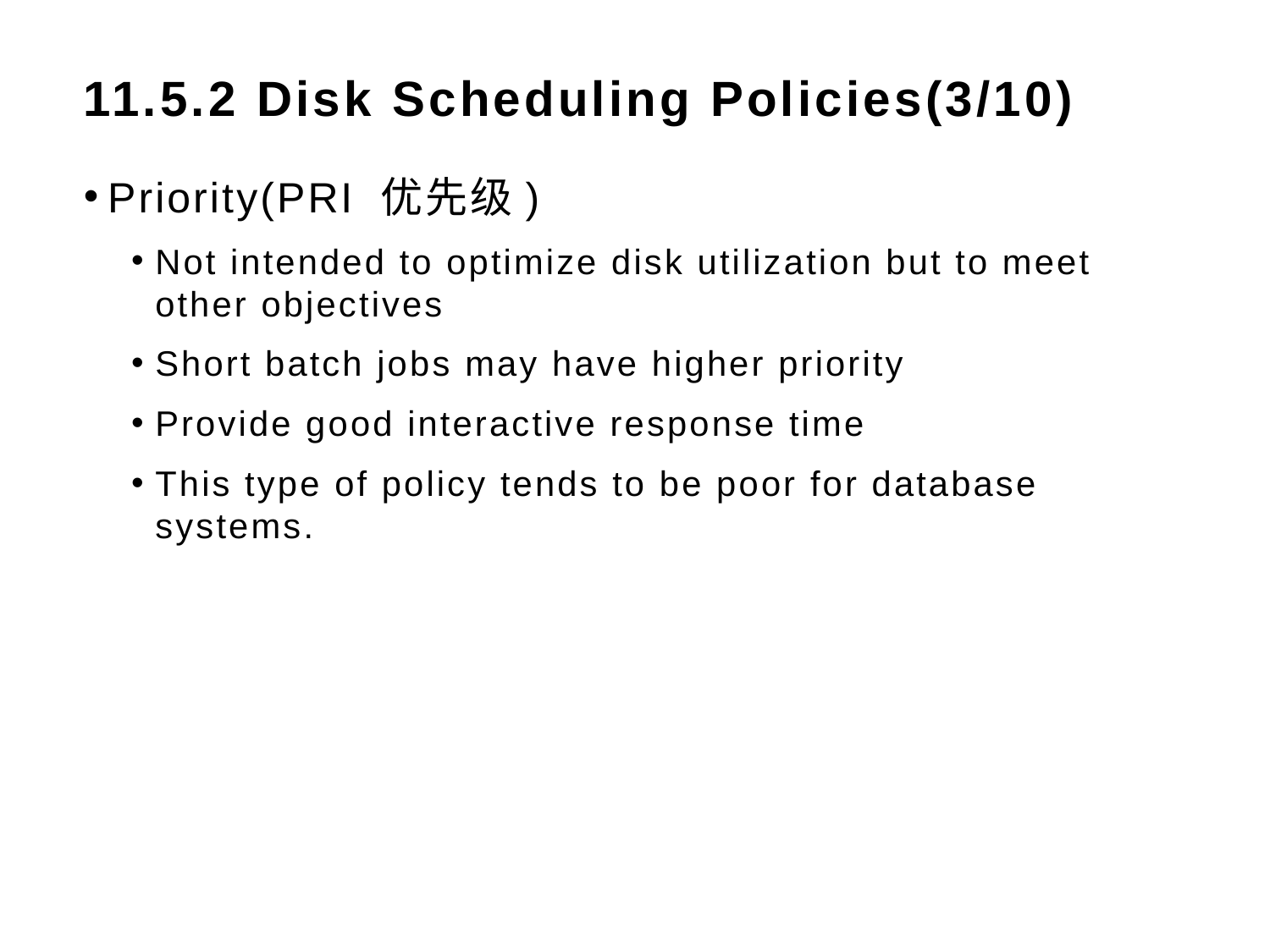

# 11.5.2 Disk Scheduling Policies(3/10)
Priority(PRI 优先级)
Not intended to optimize disk utilization but to meet other objectives
Short batch jobs may have higher priority
Provide good interactive response time
This type of policy tends to be poor for database systems.